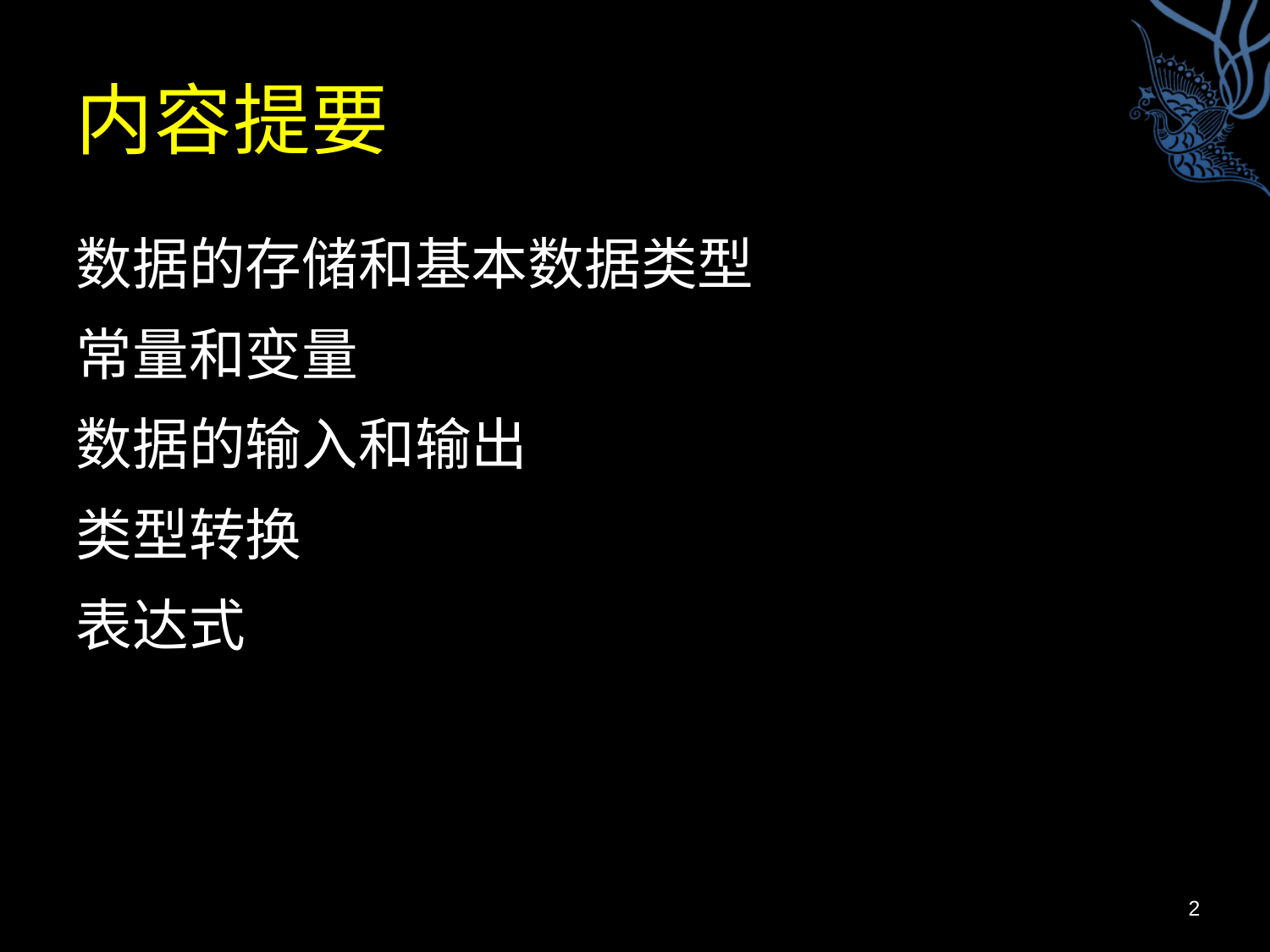

# 内容提要
数据的存储和基本数据类型
常量和变量
数据的输入和输出
类型转换
表达式
2